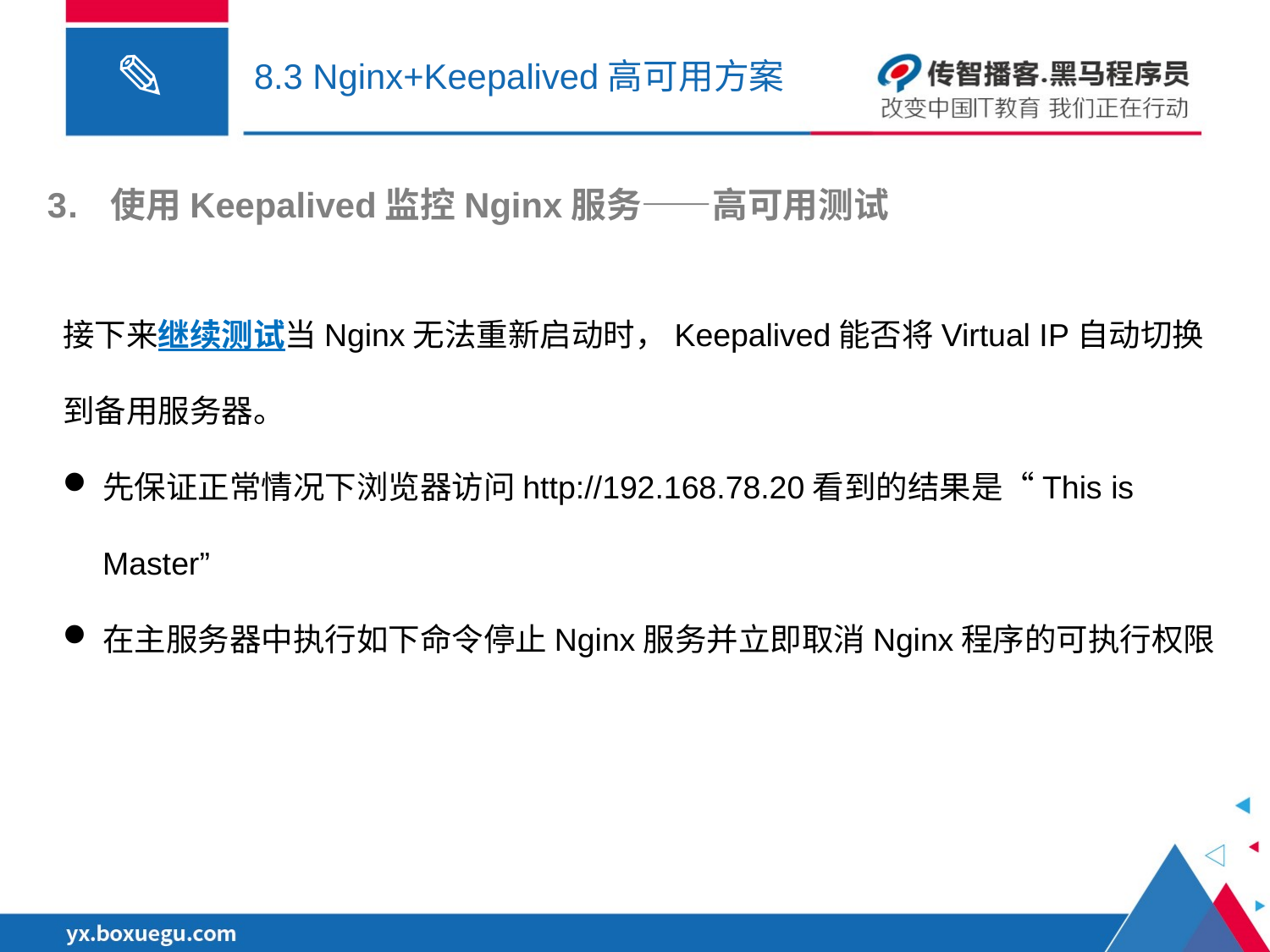

# 8.3 Nginx+Keepalived高可用方案
使用Keepalived监控Nginx服务——高可用测试
接下来继续测试当Nginx无法重新启动时，Keepalived能否将Virtual IP自动切换到备用服务器。
先保证正常情况下浏览器访问http://192.168.78.20看到的结果是“This is Master”
在主服务器中执行如下命令停止Nginx服务并立即取消Nginx程序的可执行权限